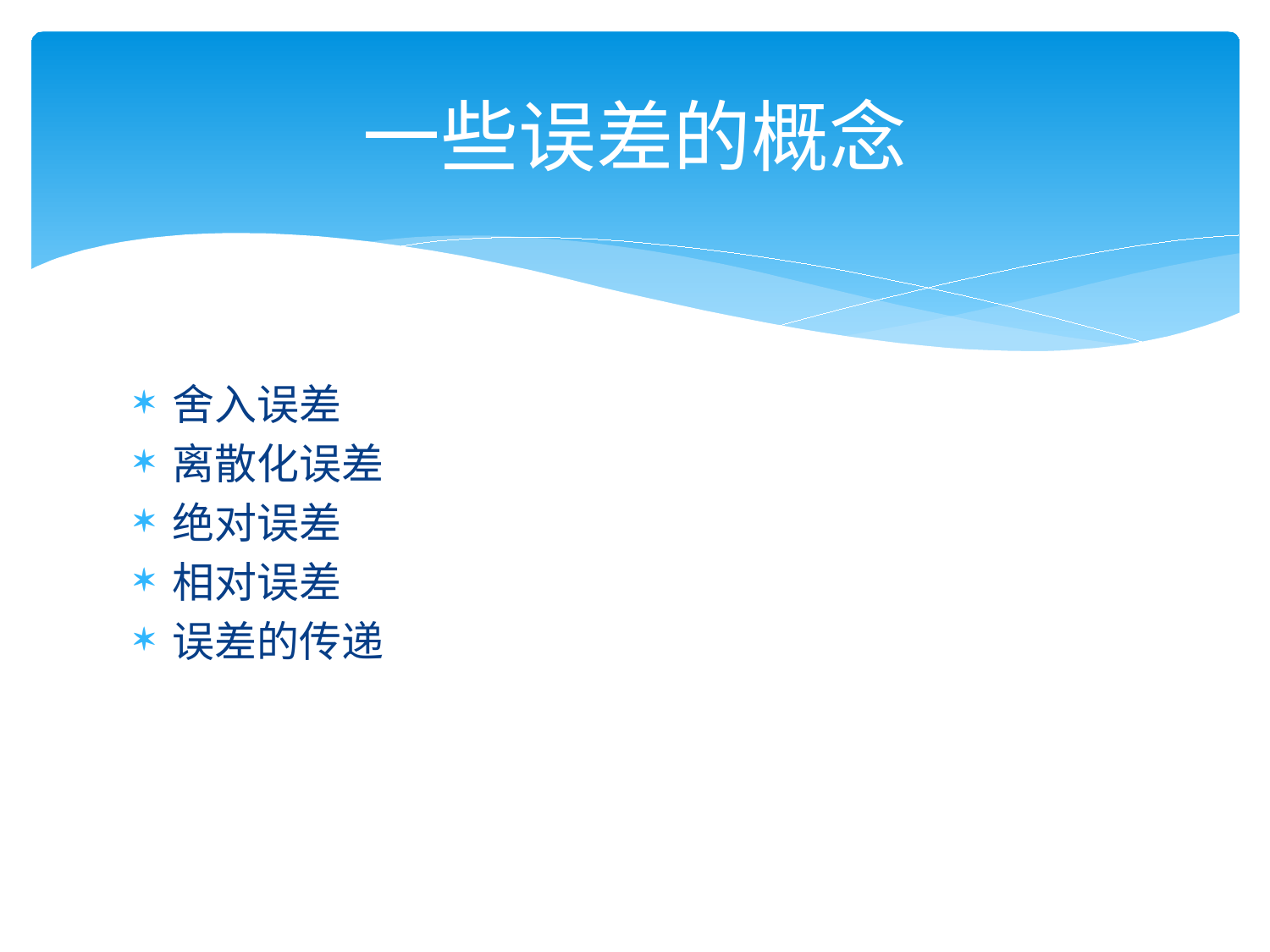

# 一些误差的概念
舍入误差
离散化误差
绝对误差
相对误差
误差的传递